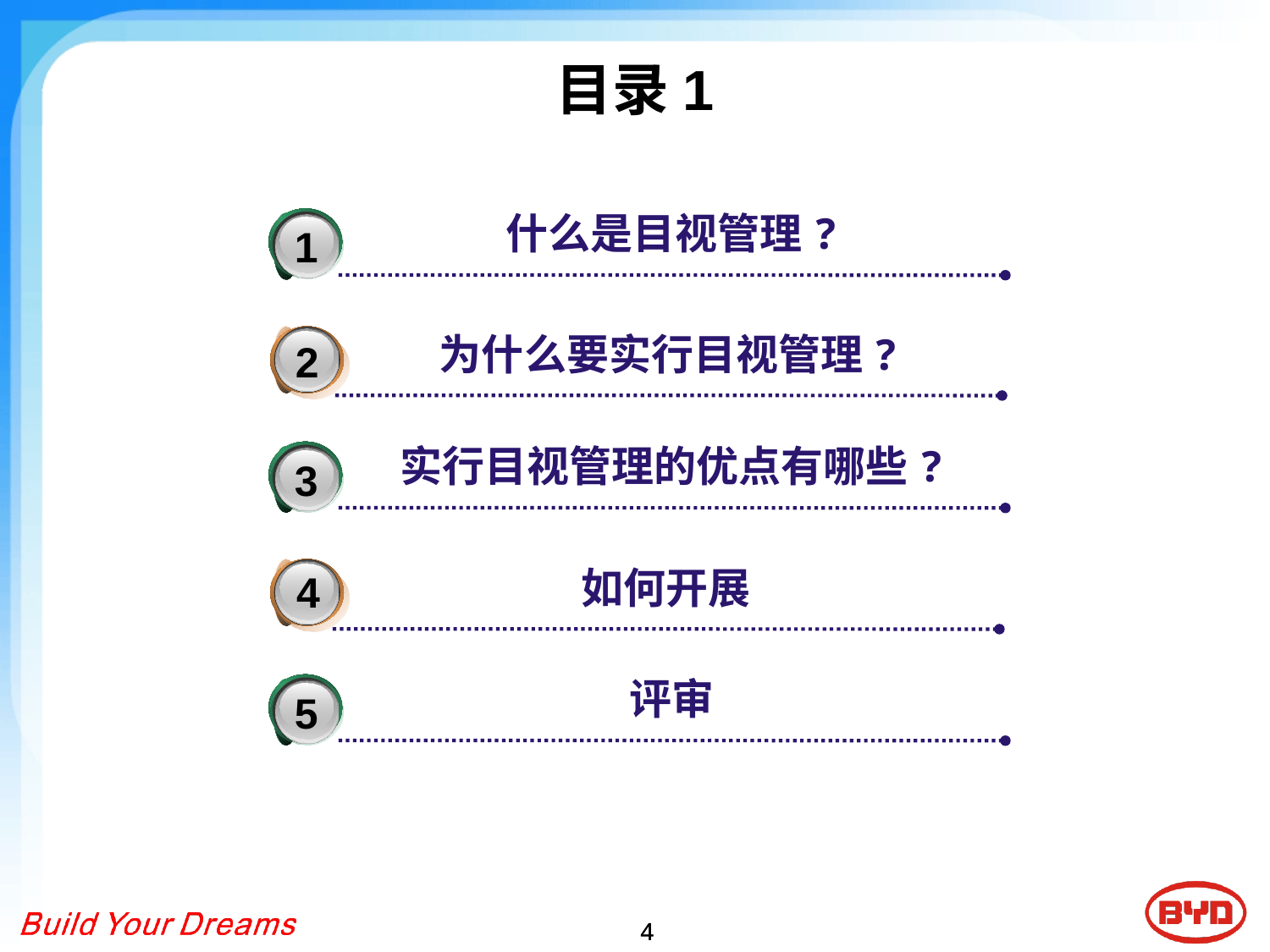

目录1
什么是目视管理?

3

1

为什么要实行目视管理?

2

实行目视管理的优点有哪些?

3

3

如何开展

4

评审

3

5

4
4